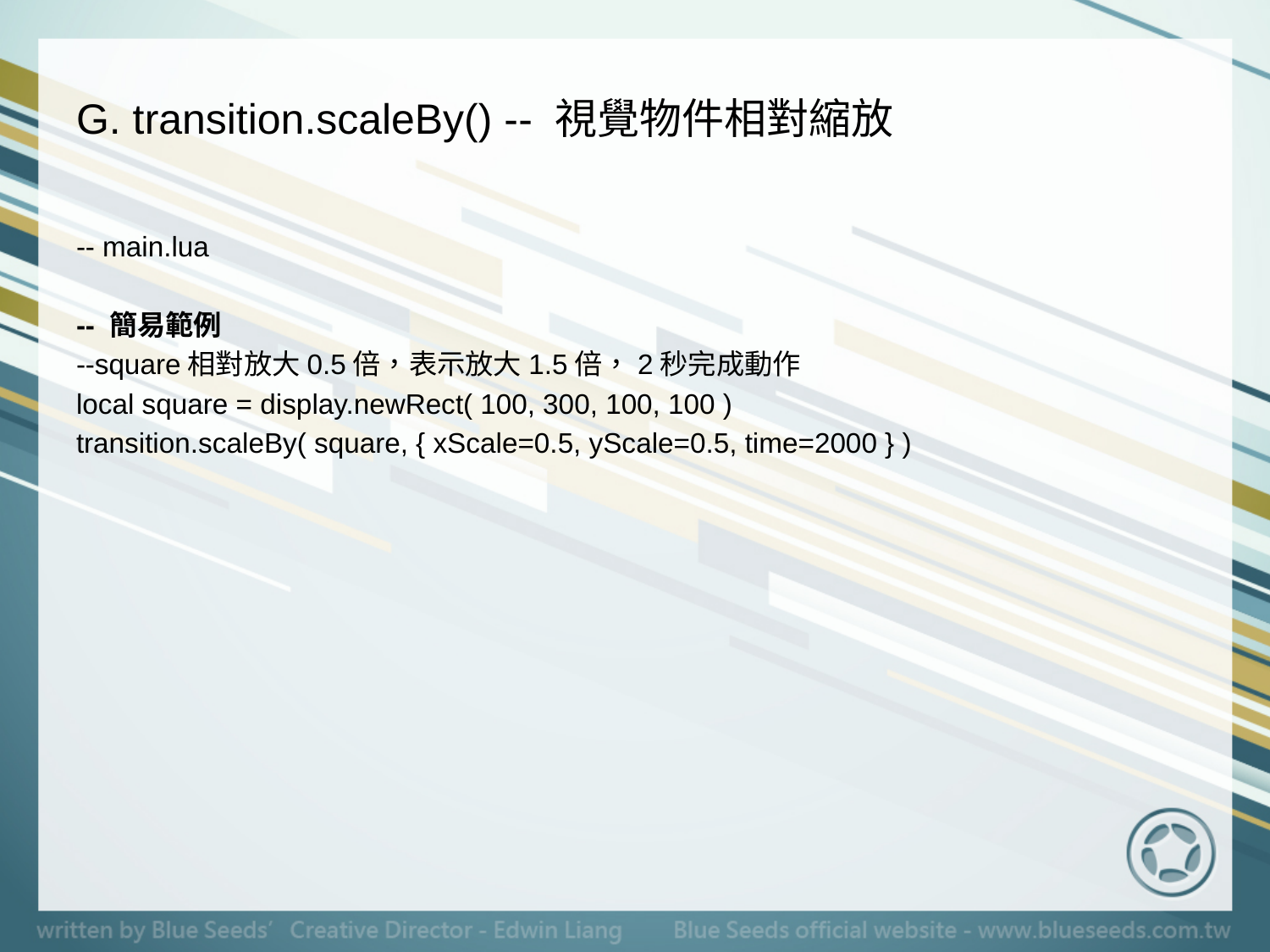

# G. transition.scaleBy() -- 視覺物件相對縮放
-- main.lua

-- 簡易範例
--square相對放大0.5倍，表示放大1.5倍，2秒完成動作
local square = display.newRect( 100, 300, 100, 100 )
transition.scaleBy( square, { xScale=0.5, yScale=0.5, time=2000 } )